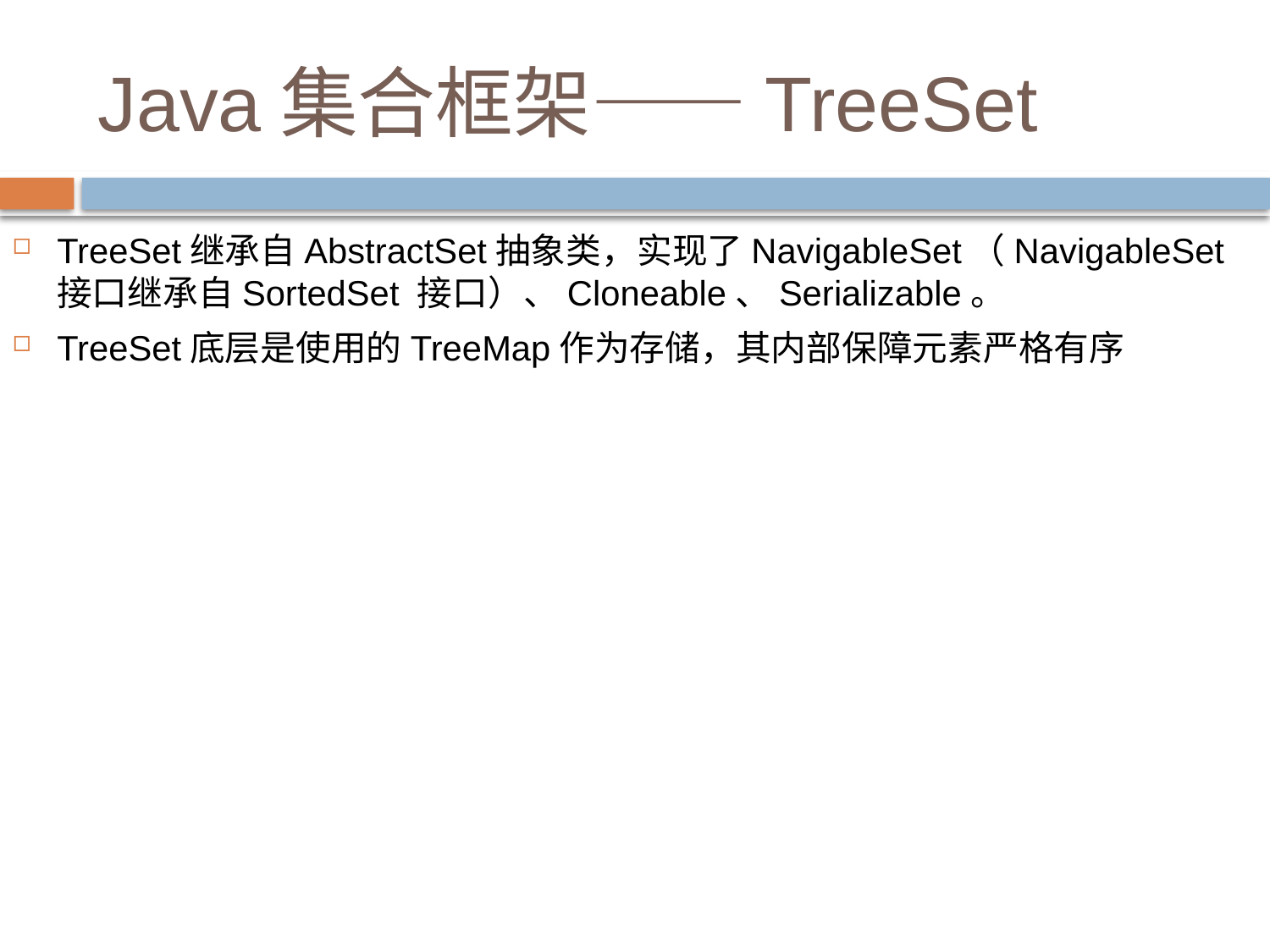

# Java集合框架——TreeSet
TreeSet继承自AbstractSet抽象类，实现了NavigableSet（NavigableSet接口继承自SortedSet 接口）、Cloneable、Serializable。
TreeSet底层是使用的TreeMap作为存储，其内部保障元素严格有序